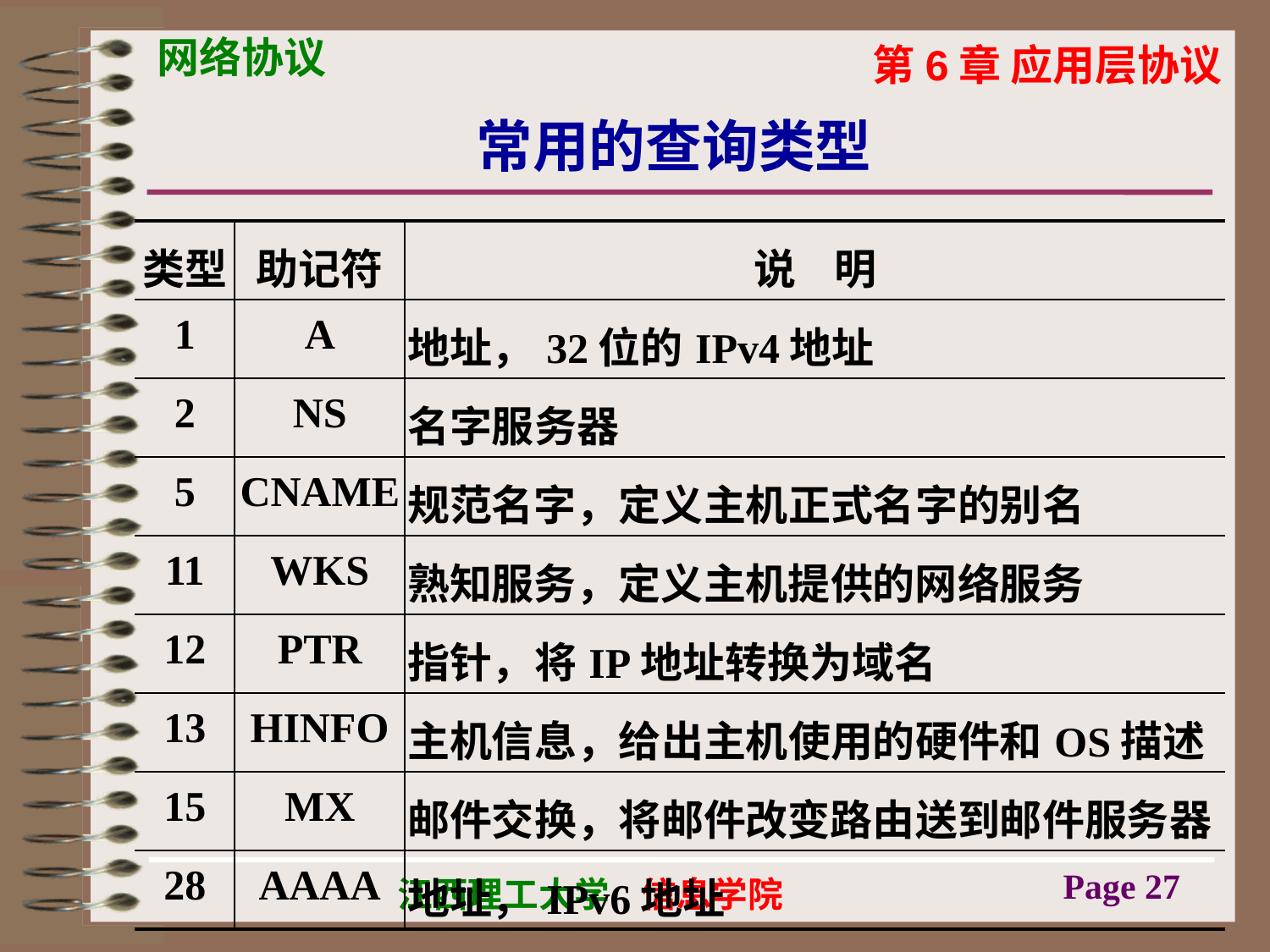

# 常用的查询类型
| 类型 | 助记符 | 说 明 |
| --- | --- | --- |
| 1 | A | 地址，32位的IPv4地址 |
| 2 | NS | 名字服务器 |
| 5 | CNAME | 规范名字，定义主机正式名字的别名 |
| 11 | WKS | 熟知服务，定义主机提供的网络服务 |
| 12 | PTR | 指针，将IP地址转换为域名 |
| 13 | HINFO | 主机信息，给出主机使用的硬件和OS描述 |
| 15 | MX | 邮件交换，将邮件改变路由送到邮件服务器 |
| 28 | AAAA | 地址，IPv6地址 |
Page 27